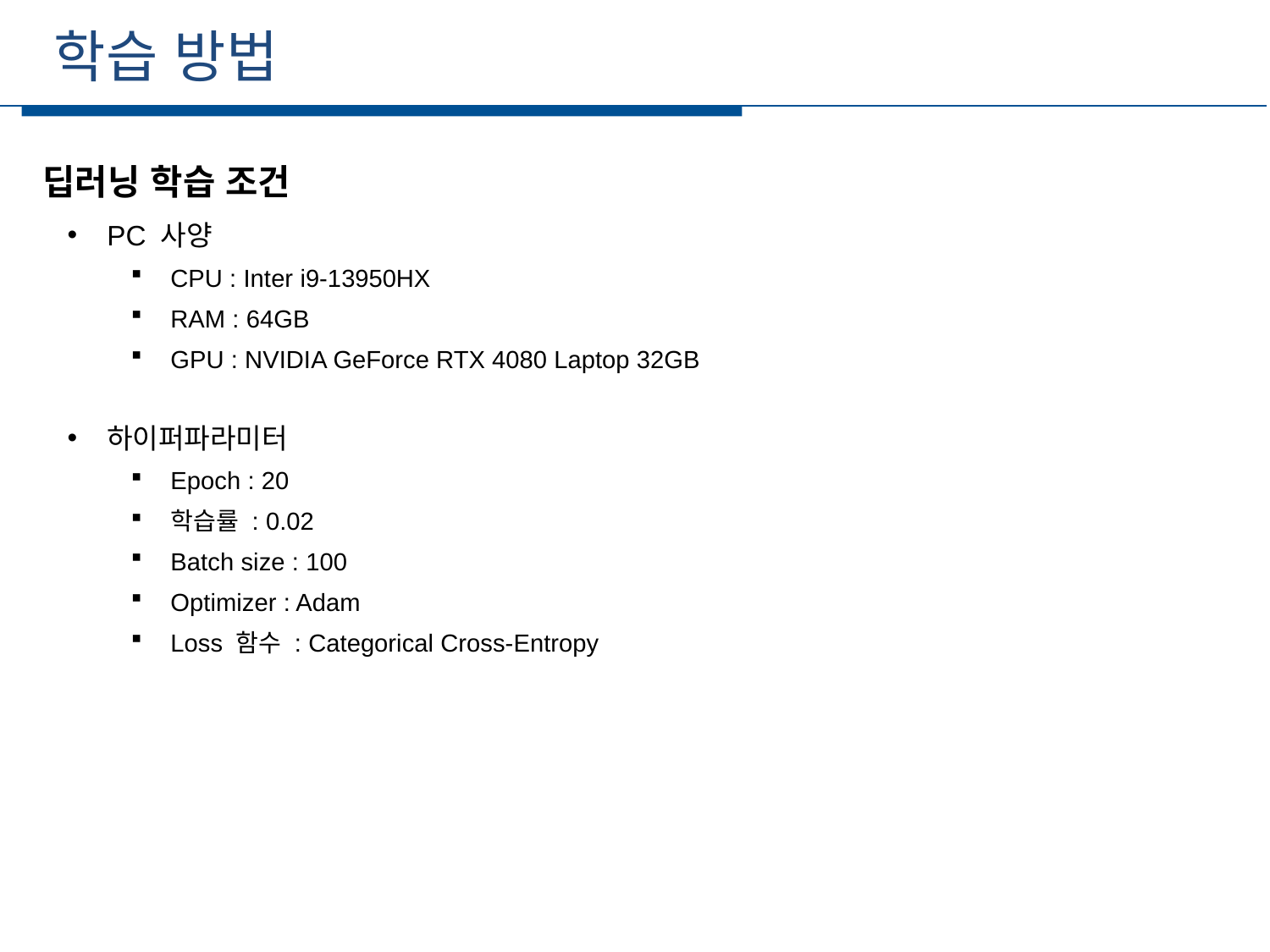

학습 방법
세부일정

딥러닝 학습 조건

PC 사양
CPU : Inter i9-13950HX
RAM : 64GB
GPU : NVIDIA GeForce RTX 4080 Laptop 32GB

하이퍼파라미터
Epoch : 20
학습률 : 0.02
Batch size : 100
Optimizer : Adam
Loss 함수 : Categorical Cross-Entropy